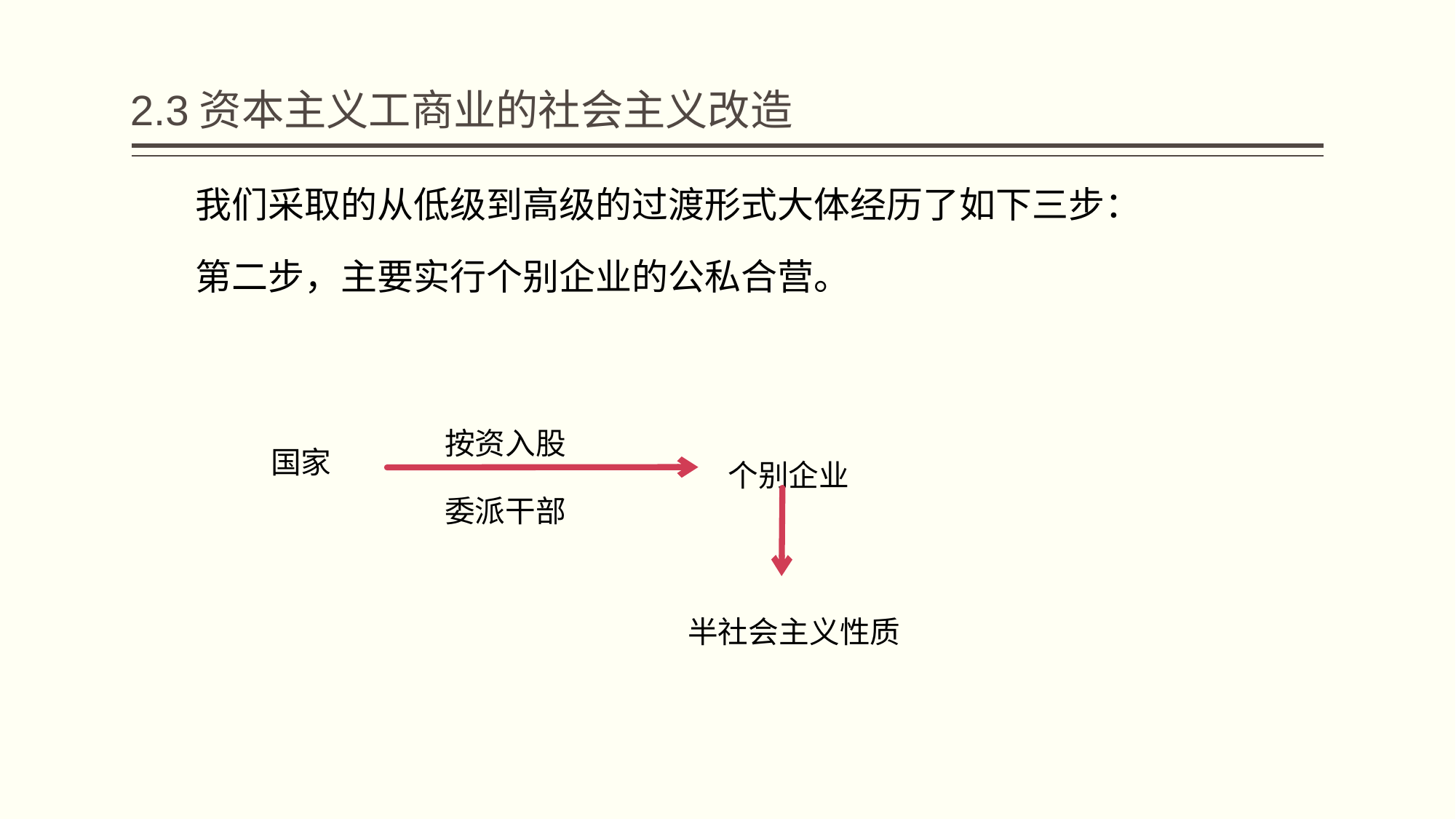

# 2.3资本主义工商业的社会主义改造
   我们采取的从低级到高级的过渡形式大体经历了如下三步：
   第二步，主要实行个别企业的公私合营。
按资入股
国家
个别企业
委派干部
半社会主义性质